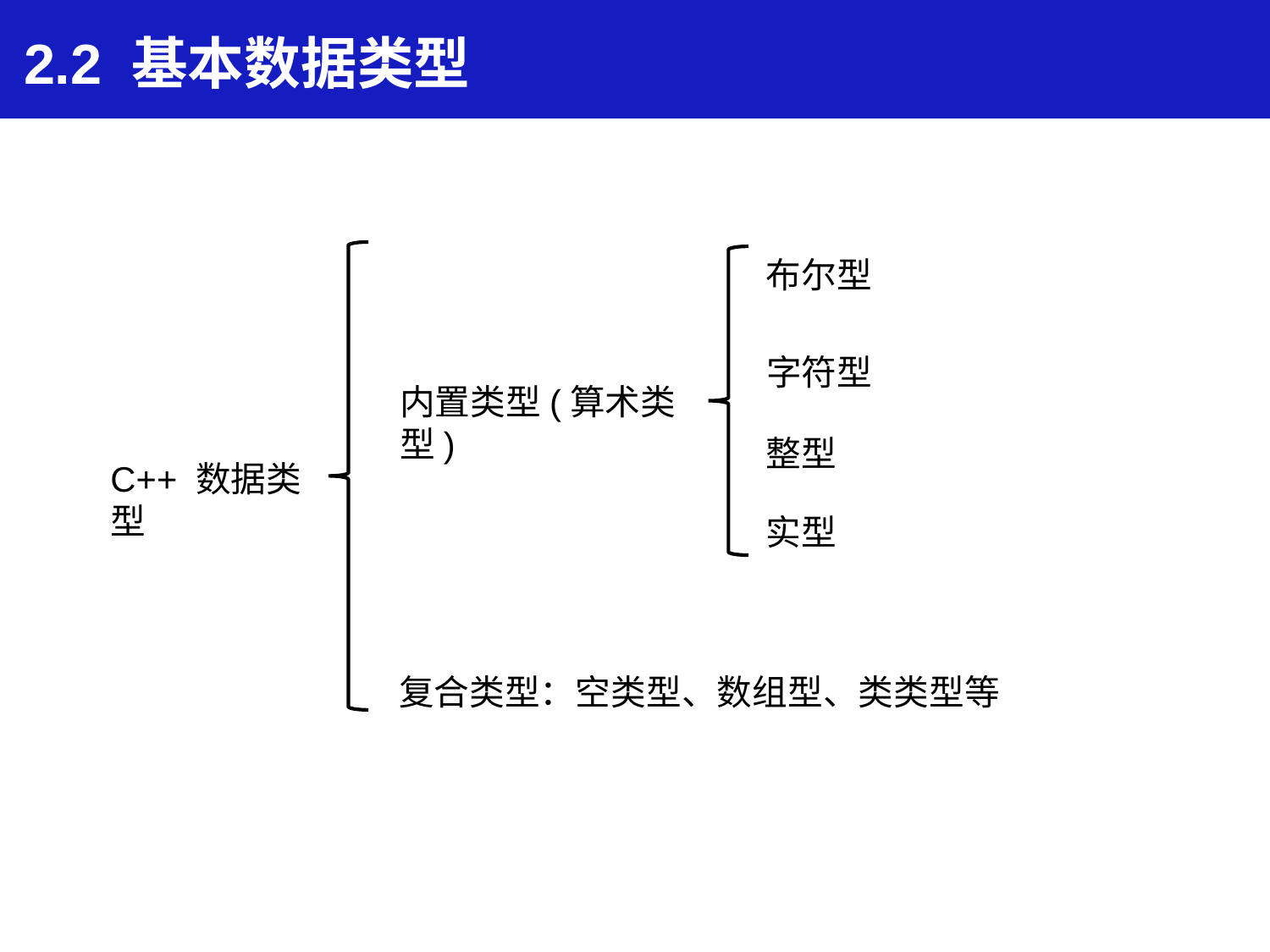

2.2 基本数据类型

布尔型
字符型
内置类型(算术类型)
整型
C++ 数据类型
实型
复合类型：空类型、数组型、类类型等
10